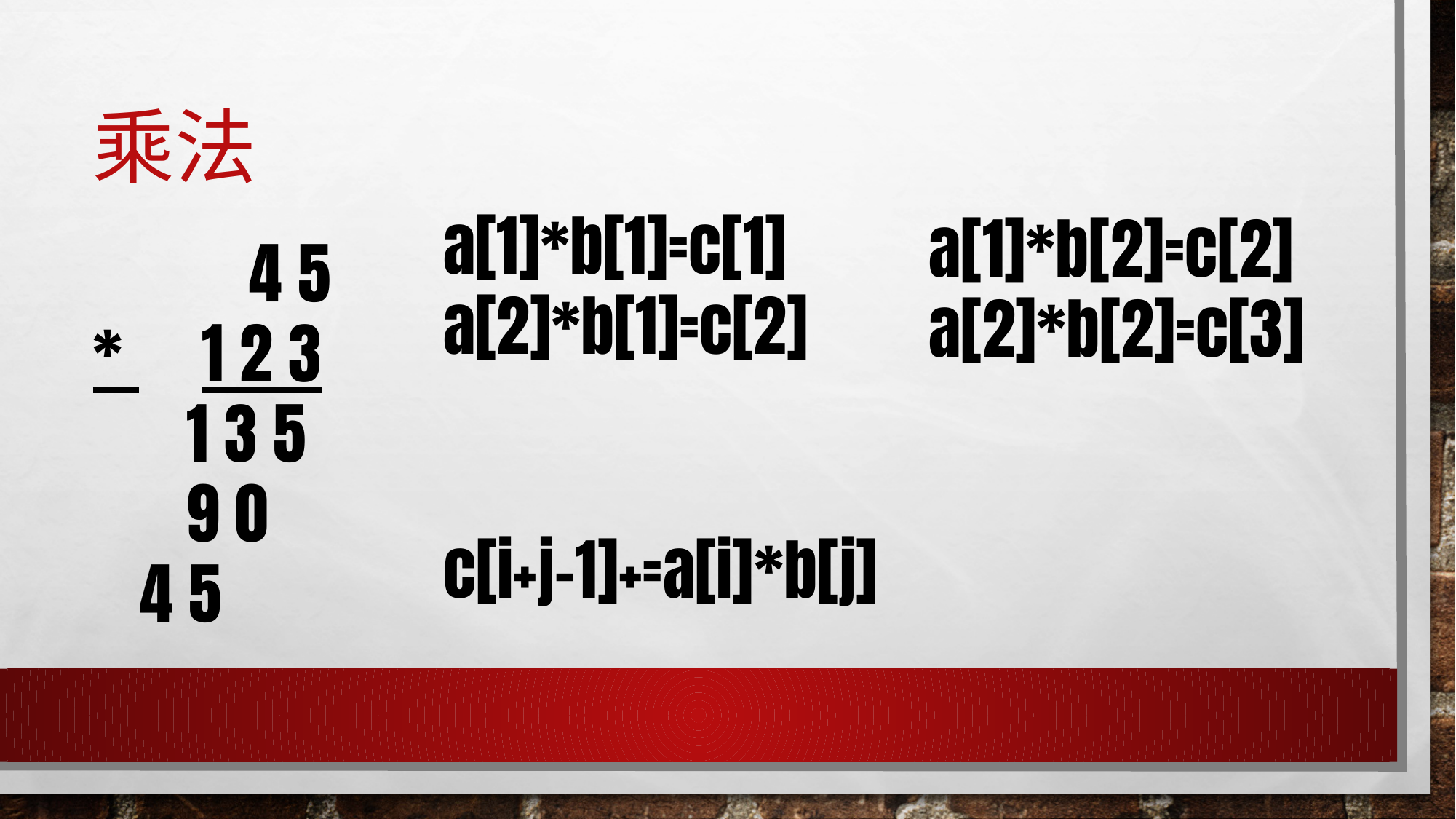

# 乘法
a[1]*b[1]=c[1]
a[2]*b[1]=c[2]
a[1]*b[2]=c[2]
a[2]*b[2]=c[3]
	   4 5
* 	1 2 3
      1 3 5
      9 0
   4 5
c[i+j-1]+=a[i]*b[j]